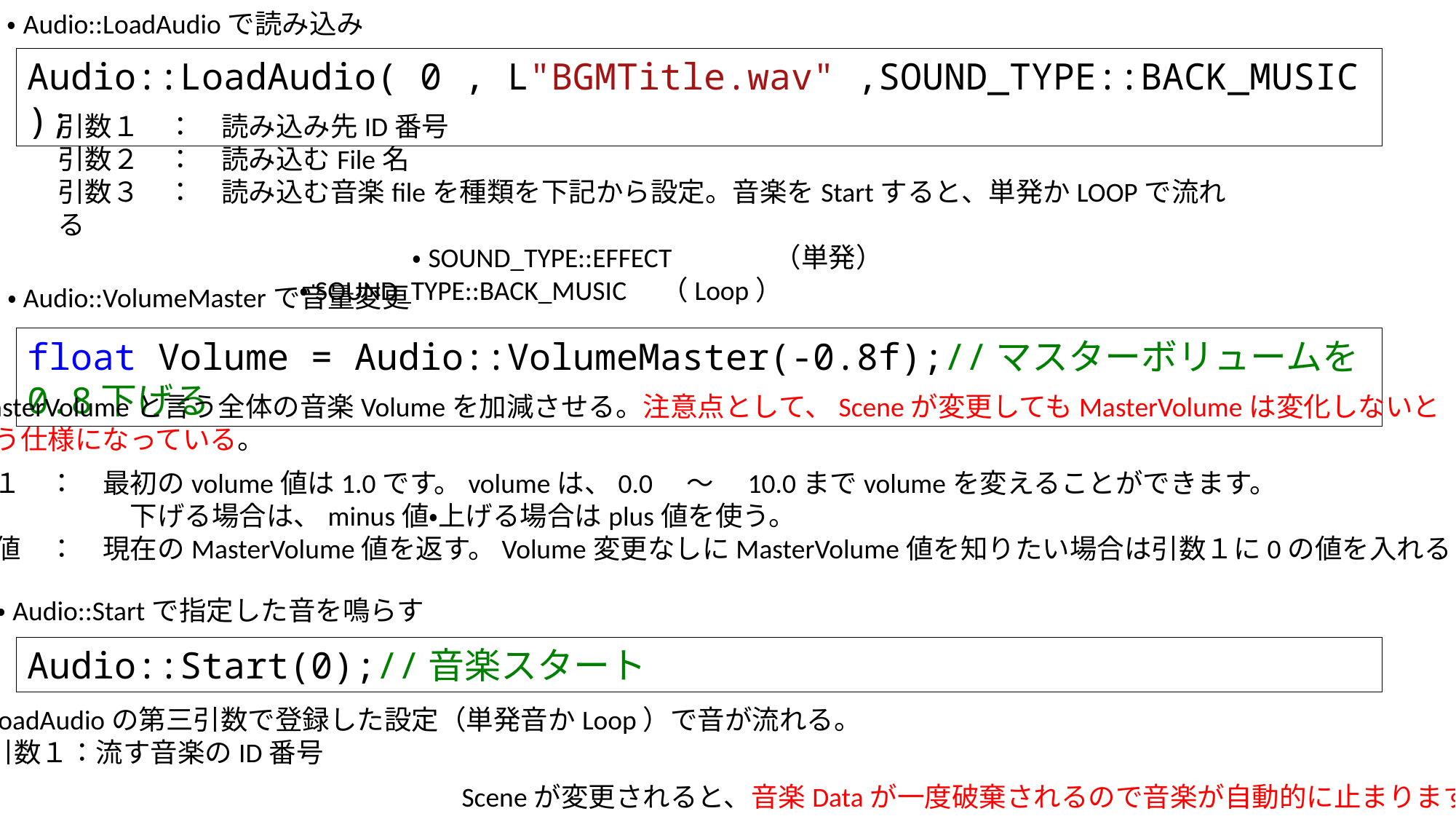

・Audio::LoadAudioで読み込み
Audio::LoadAudio( 0 , L"BGMTitle.wav" ,SOUND_TYPE::BACK_MUSIC );
引数１　：　読み込み先ID番号
引数２　：　読み込むFile名
引数３　：　読み込む音楽fileを種類を下記から設定。音楽をStartすると、単発かLOOPで流れる
　　　　　　　　　　　　　・SOUND_TYPE::EFFECT           　（単発）
                                      ・SOUND_TYPE::BACK_MUSIC　（Loop）
・Audio::VolumeMasterで音量変更
float Volume = Audio::VolumeMaster(-0.8f);//マスターボリュームを0.8下げる
MasterVolumeと言う全体の音楽Volumeを加減させる。注意点として、Sceneが変更してもMasterVolumeは変化しないと
言う仕様になっている。
引数１　：　最初のvolume値は1.0です。volumeは、0.0　～　10.0までvolumeを変えることができます。
　　　　　　　下げる場合は、minus値・上げる場合はplus値を使う。
戻り値　：　現在のMasterVolume値を返す。Volume変更なしにMasterVolume値を知りたい場合は引数１に0の値を入れると良い

・Audio::Startで指定した音を鳴らす
Audio::Start(0);//音楽スタート
LoadAudioの第三引数で登録した設定（単発音かLoop）で音が流れる。
引数１：流す音楽のID番号
Sceneが変更されると、音楽Dataが一度破棄されるので音楽が自動的に止まります。